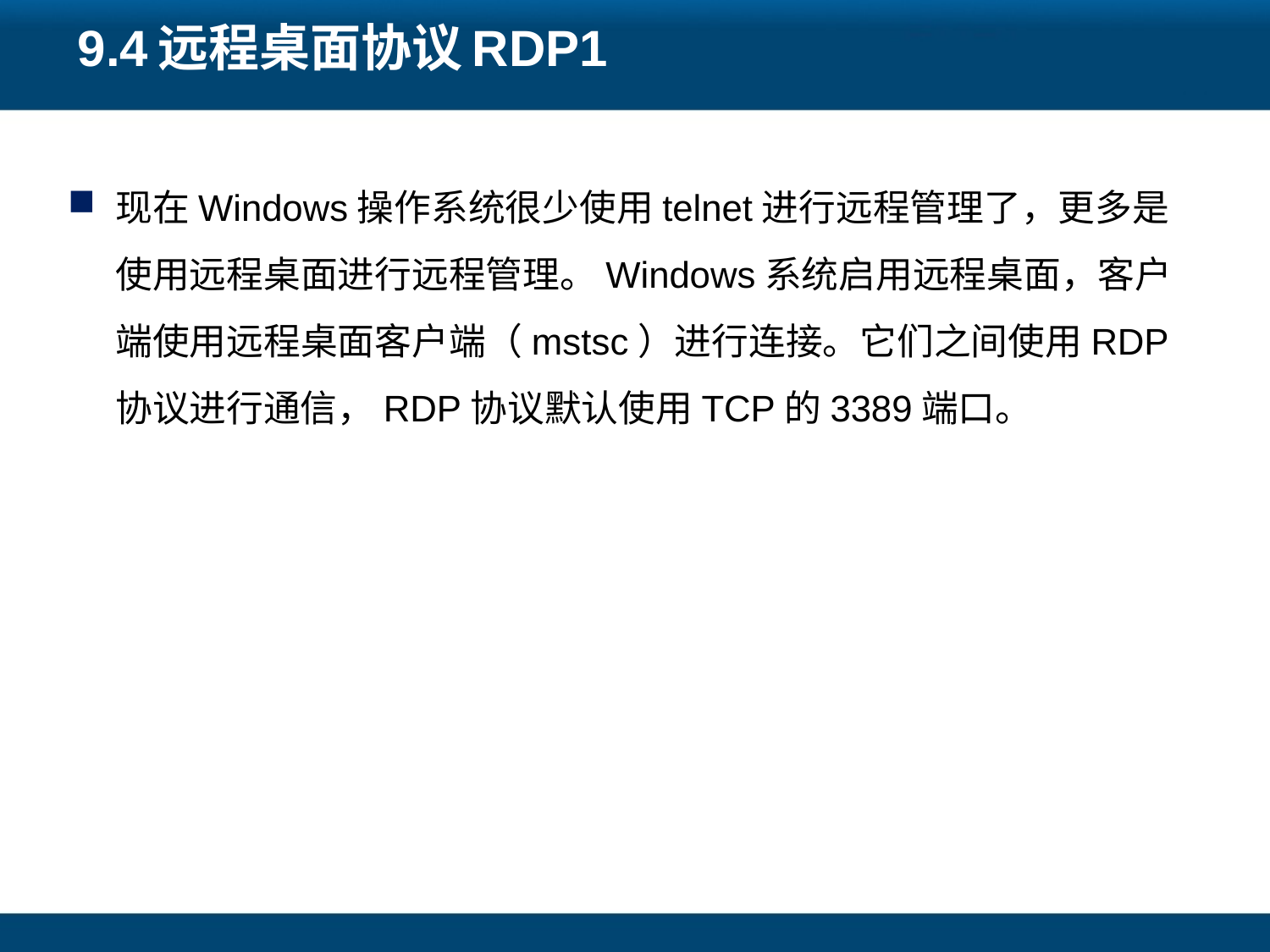

# 9.4远程桌面协议RDP1
现在Windows操作系统很少使用telnet进行远程管理了，更多是使用远程桌面进行远程管理。Windows系统启用远程桌面，客户端使用远程桌面客户端（mstsc）进行连接。它们之间使用RDP协议进行通信，RDP协议默认使用TCP的3389端口。